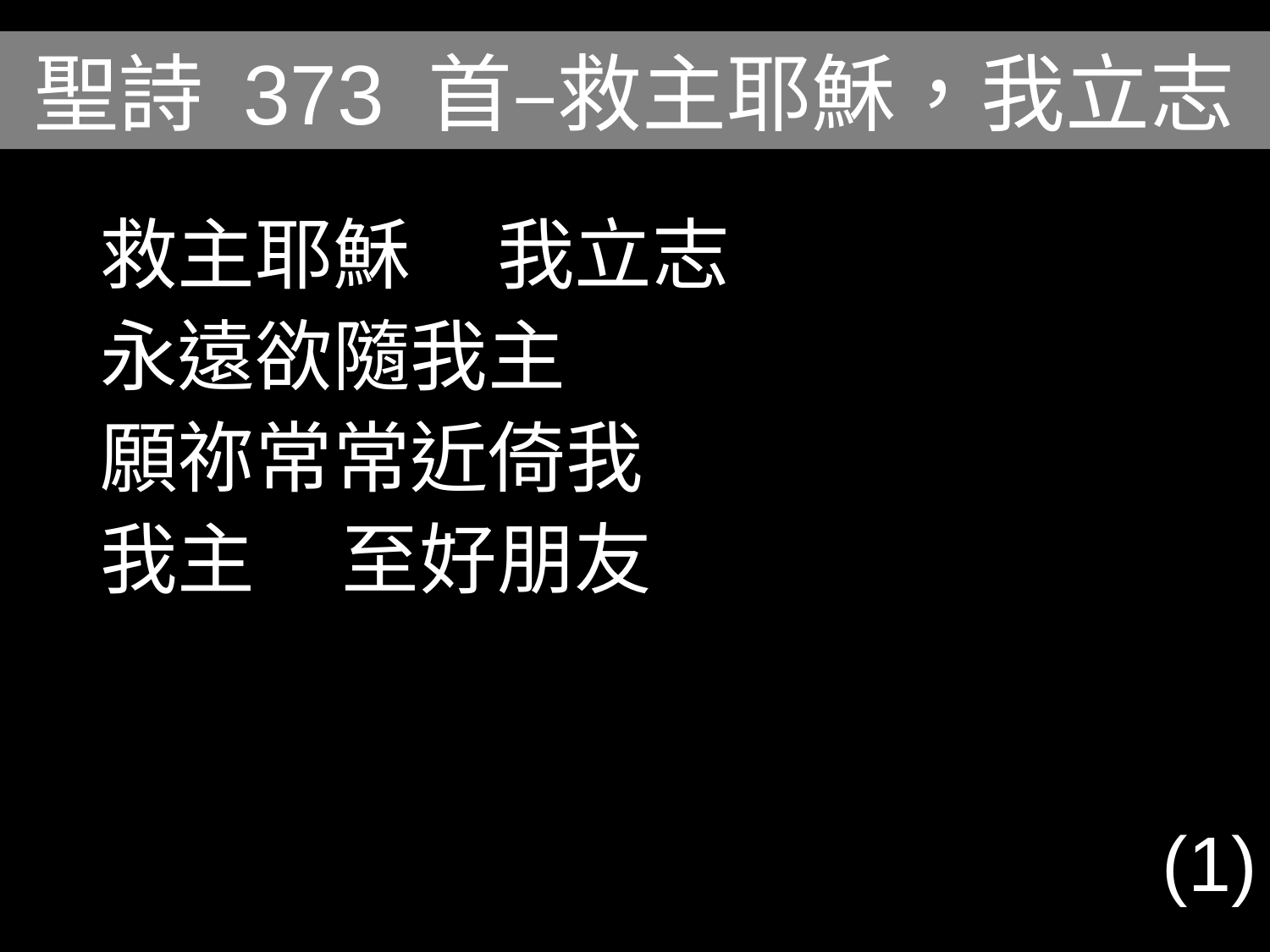

# 聖詩 373 首–救主耶穌，我立志
救主耶穌     我立志
永遠欲隨我主
願祢常常近倚我
我主     至好朋友

(1)